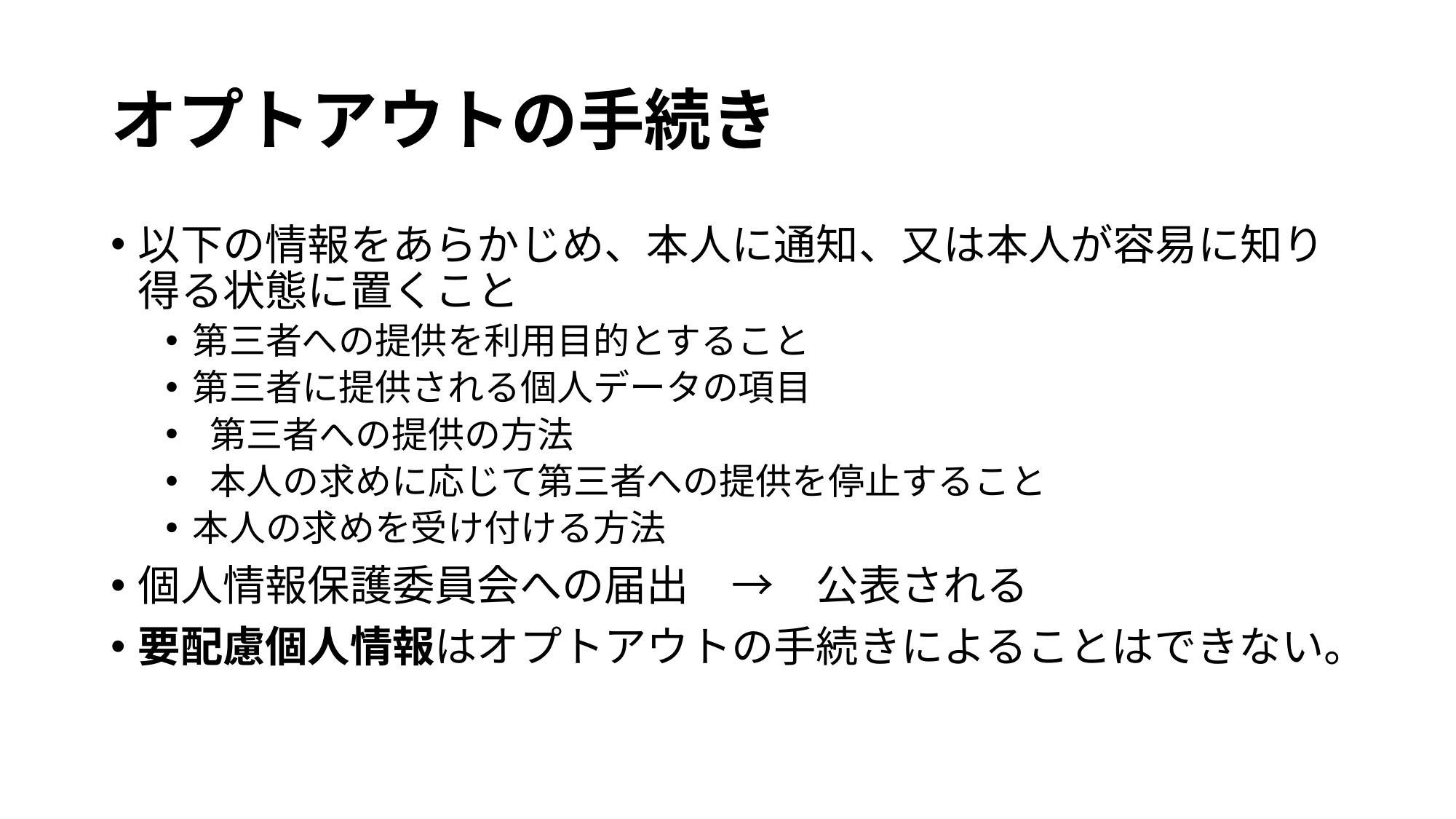

# オプトアウトの手続き
以下の情報をあらかじめ、本人に通知、又は本人が容易に知り得る状態に置くこと
第三者への提供を利用目的とすること
第三者に提供される個人データの項目
 第三者への提供の方法
 本人の求めに応じて第三者への提供を停止すること
本人の求めを受け付ける方法
個人情報保護委員会への届出　→　公表される
要配慮個人情報はオプトアウトの手続きによることはできない。